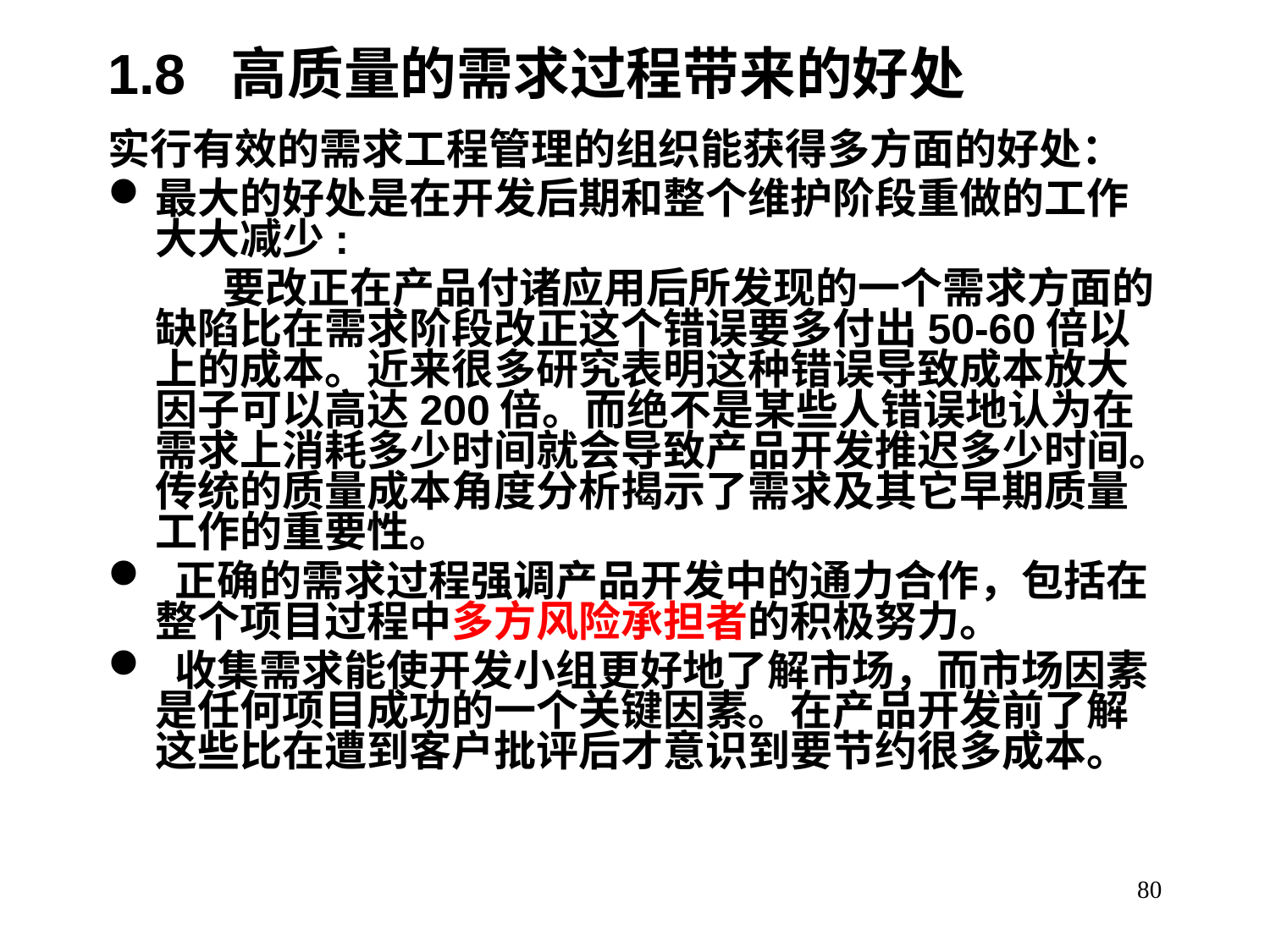

# 1.8  高质量的需求过程带来的好处
实行有效的需求工程管理的组织能获得多方面的好处：
最大的好处是在开发后期和整个维护阶段重做的工作大大减少:
           要改正在产品付诸应用后所发现的一个需求方面的缺陷比在需求阶段改正这个错误要多付出50-60倍以上的成本。近来很多研究表明这种错误导致成本放大因子可以高达200倍。而绝不是某些人错误地认为在需求上消耗多少时间就会导致产品开发推迟多少时间。传统的质量成本角度分析揭示了需求及其它早期质量工作的重要性。
 正确的需求过程强调产品开发中的通力合作，包括在整个项目过程中多方风险承担者的积极努力。
 收集需求能使开发小组更好地了解市场，而市场因素是任何项目成功的一个关键因素。在产品开发前了解这些比在遭到客户批评后才意识到要节约很多成本。

80